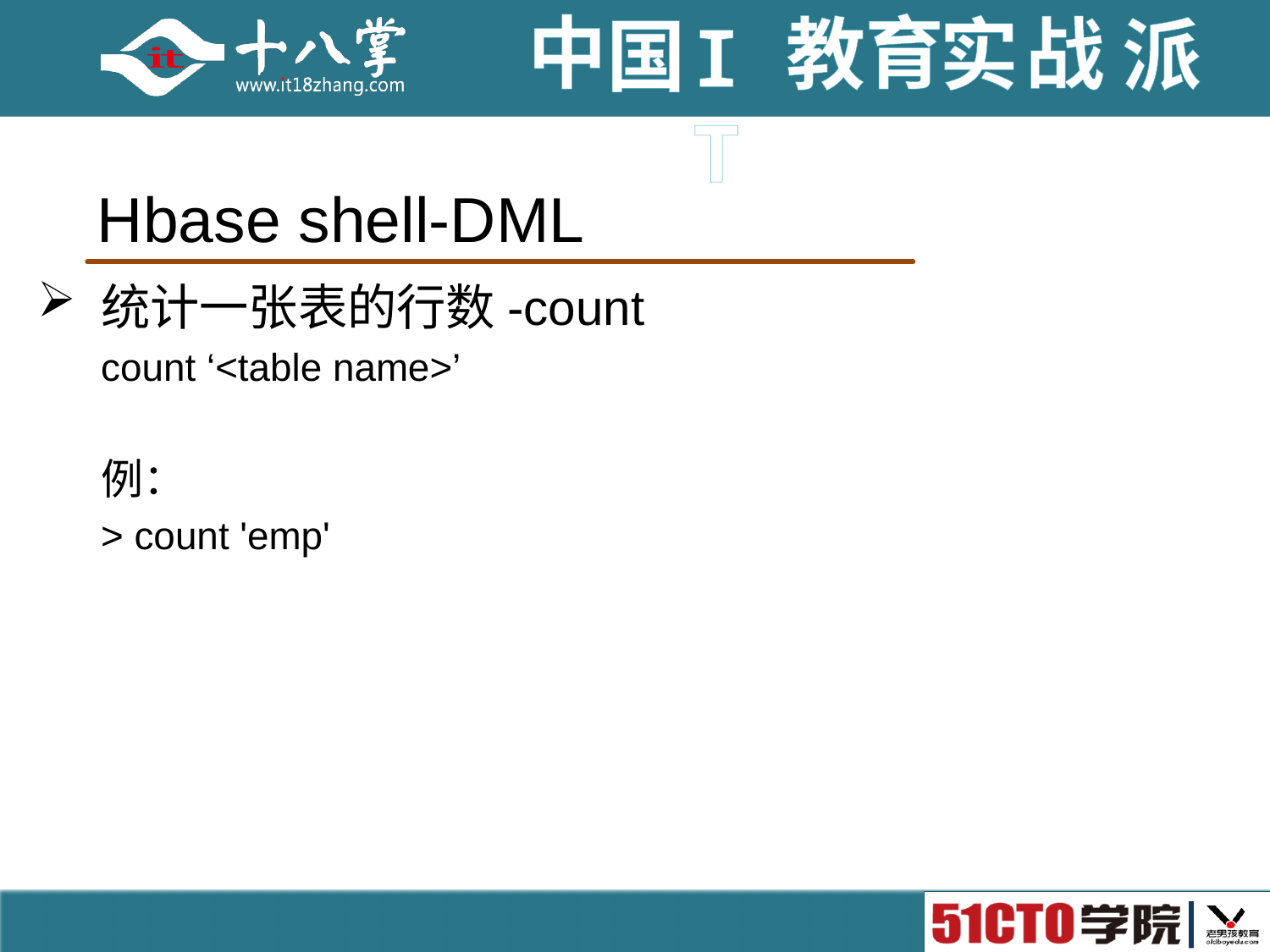

# Hbase shell-DML
统计一张表的行数-count
count ‘<table name>’

例：
> count 'emp'